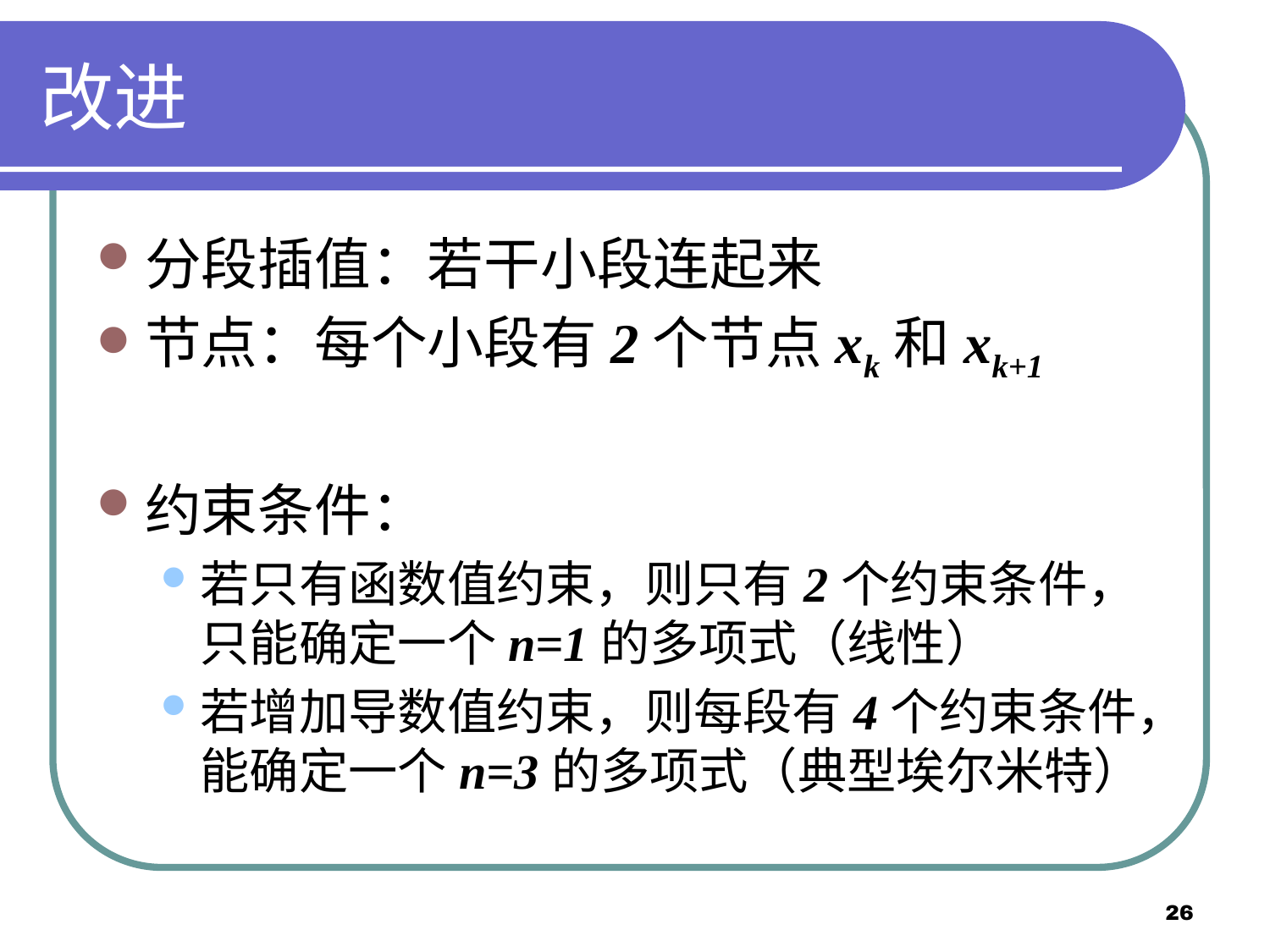

# 改进
分段插值：若干小段连起来
节点：每个小段有2个节点xk和xk+1

约束条件：
若只有函数值约束，则只有2个约束条件，只能确定一个n=1的多项式（线性）
若增加导数值约束，则每段有4个约束条件，能确定一个n=3的多项式（典型埃尔米特）
26